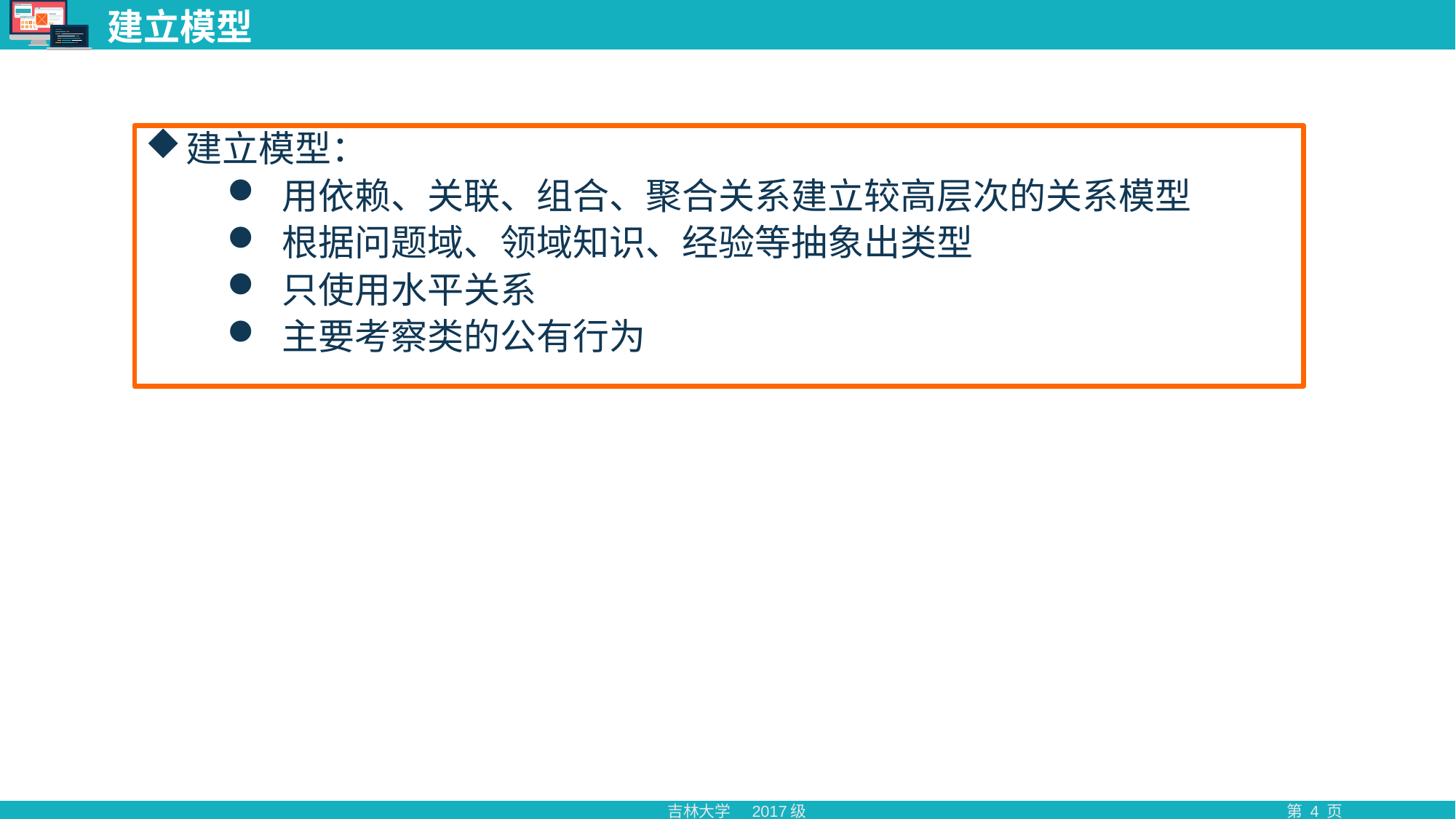

# 建立模型
建立模型：
用依赖、关联、组合、聚合关系建立较高层次的关系模型
根据问题域、领域知识、经验等抽象出类型
只使用水平关系
主要考察类的公有行为